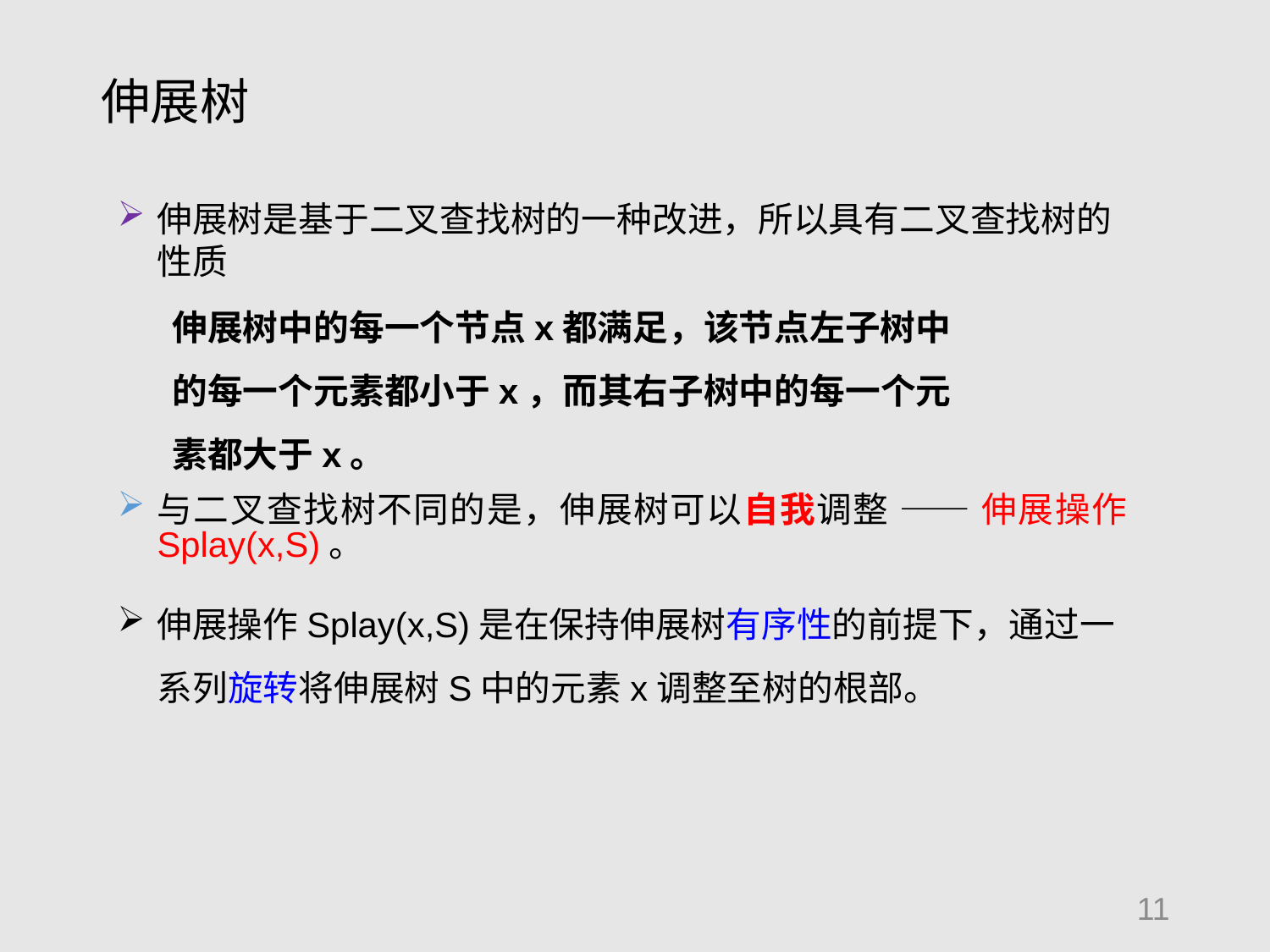

伸展树
伸展树是基于二叉查找树的一种改进，所以具有二叉查找树的性质
伸展树中的每一个节点x都满足，该节点左子树中的每一个元素都小于x，而其右子树中的每一个元素都大于x。
与二叉查找树不同的是，伸展树可以自我调整 —— 伸展操作Splay(x,S)。
伸展操作Splay(x,S)是在保持伸展树有序性的前提下，通过一系列旋转将伸展树S中的元素x调整至树的根部。
11